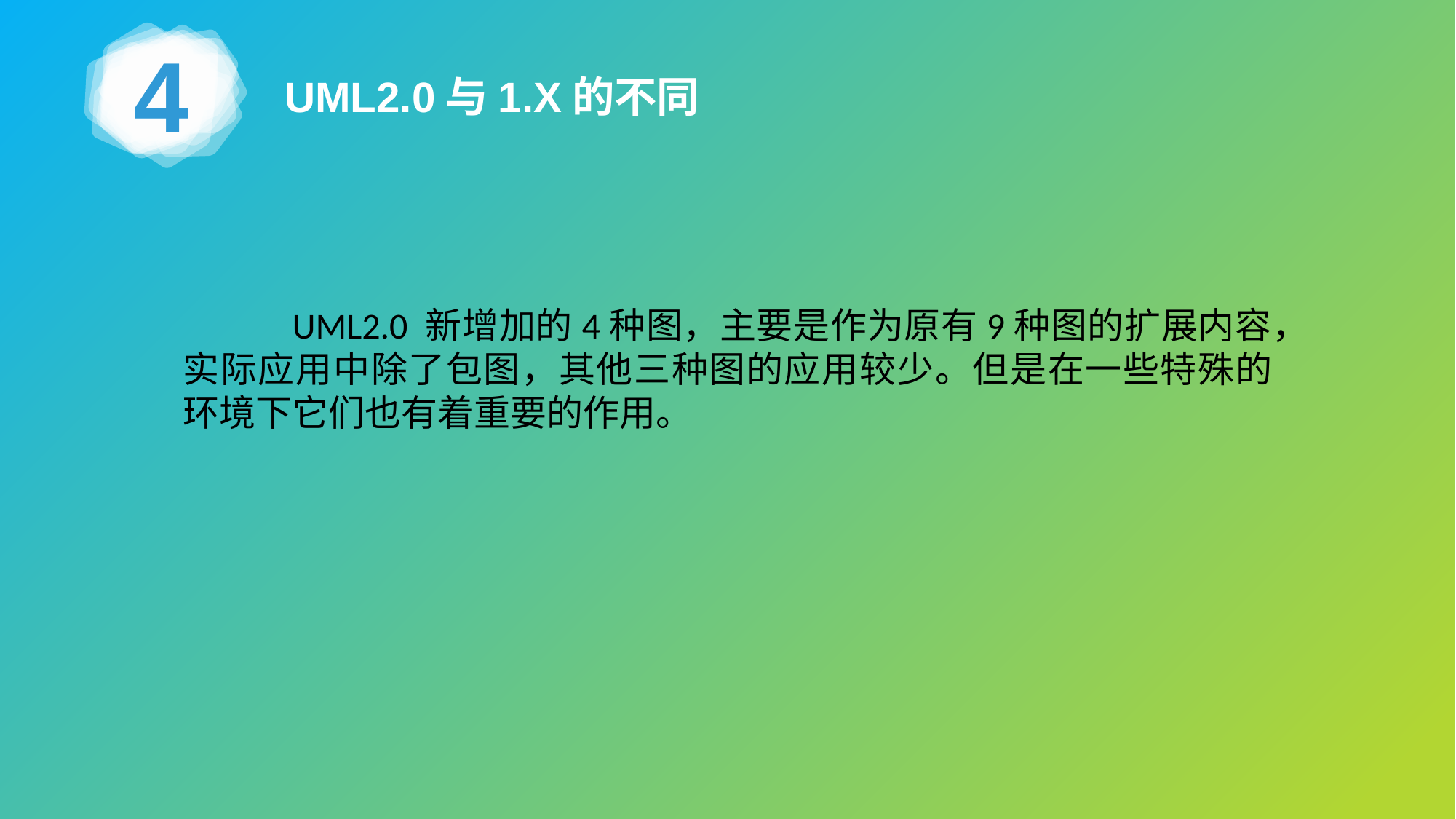

4

UML2.0与1.X的不同
	UML2.0 新增加的4种图，主要是作为原有9种图的扩展内容，实际应用中除了包图，其他三种图的应用较少。但是在一些特殊的环境下它们也有着重要的作用。